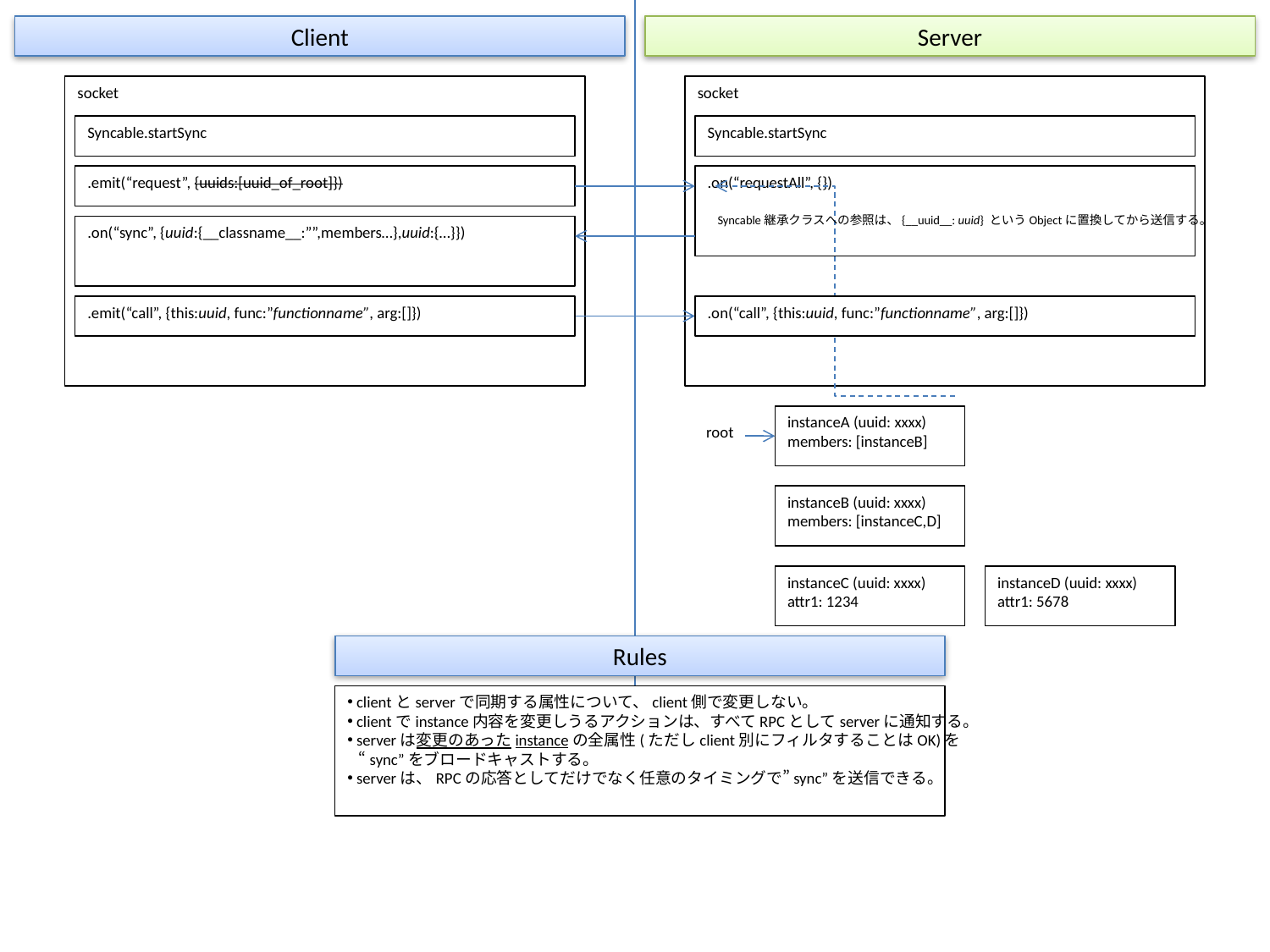

Client
Server
socket
socket
Syncable.startSync
Syncable.startSync
.emit(“request”, {uuids:[uuid_of_root]})
.on(“requestAll”, {})
Syncable継承クラスへの参照は、{__uuid__: uuid} というObjectに置換してから送信する。
.on(“sync”, {uuid:{__classname__:””,members…},uuid:{…}})
.emit(“call”, {this:uuid, func:”functionname”, arg:[]})
.on(“call”, {this:uuid, func:”functionname”, arg:[]})
instanceA (uuid: xxxx)
members: [instanceB]
root
instanceB (uuid: xxxx)
members: [instanceC,D]
instanceC (uuid: xxxx)
attr1: 1234
instanceD (uuid: xxxx)
attr1: 5678
Rules
 clientとserverで同期する属性について、client側で変更しない。
 clientでinstance内容を変更しうるアクションは、すべてRPCとしてserverに通知する。
 serverは変更のあったinstanceの全属性(ただしclient別にフィルタすることはOK)を
   “sync”をブロードキャストする。
 serverは、RPCの応答としてだけでなく任意のタイミングで”sync”を送信できる。